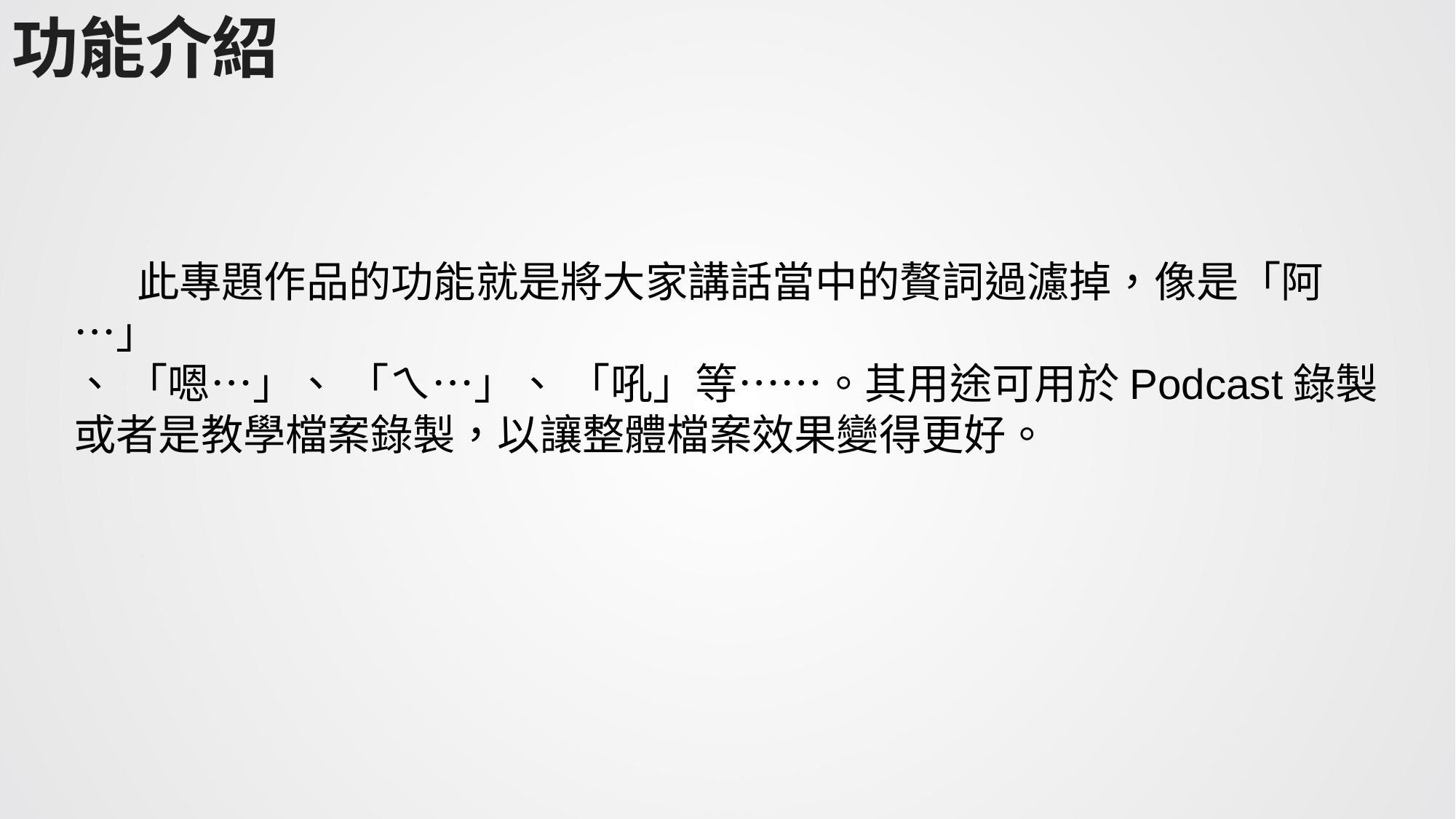

功能介紹
        此專題作品的功能就是將大家講話當中的贅詞過濾掉，像是「阿…」
、 「嗯…」、 「ㄟ…」、 「吼」等……。其用途可用於Podcast錄製或者是教學檔案錄製，以讓整體檔案效果變得更好。